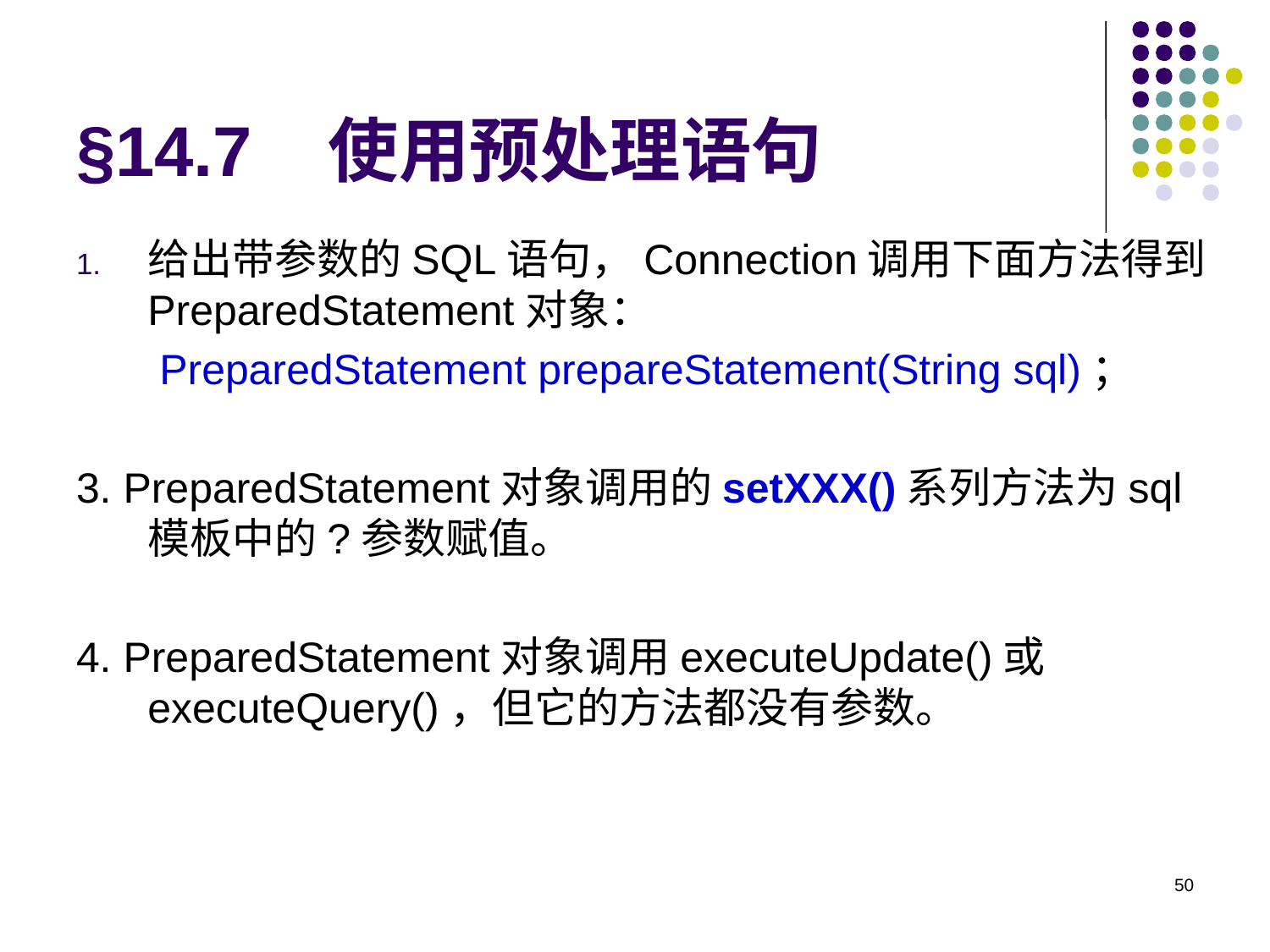

# §14.7   使用预处理语句
给出带参数的SQL语句，Connection调用下面方法得到PreparedStatement对象：
PreparedStatement prepareStatement(String sql)；

3. PreparedStatement对象调用的setXXX()系列方法为sql模板中的?参数赋值。

4. PreparedStatement对象调用executeUpdate()或executeQuery()，但它的方法都没有参数。

50